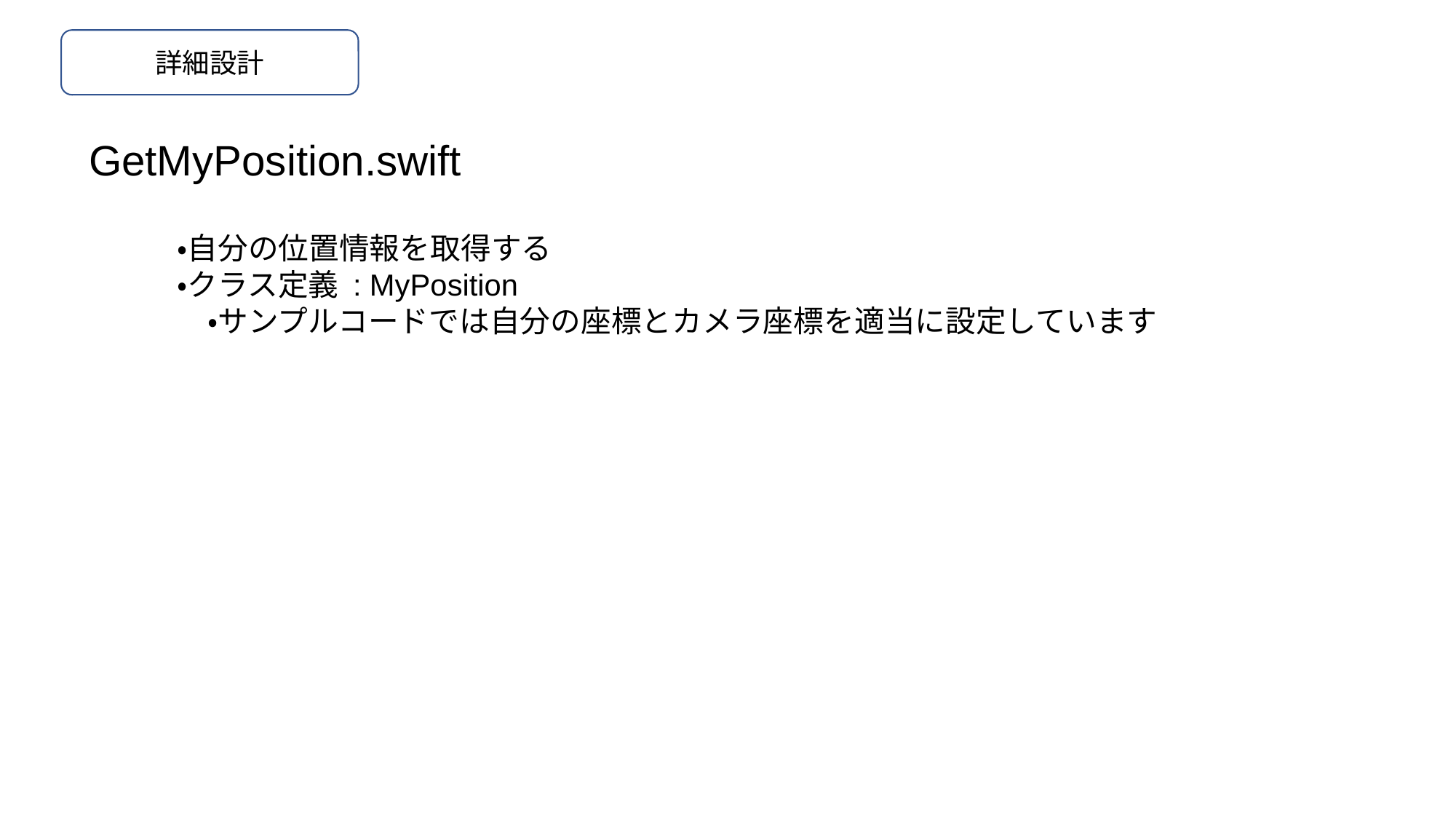

詳細設計
GetMyPosition.swift
・自分の位置情報を取得する
・クラス定義 : MyPosition
　・サンプルコードでは自分の座標とカメラ座標を適当に設定しています